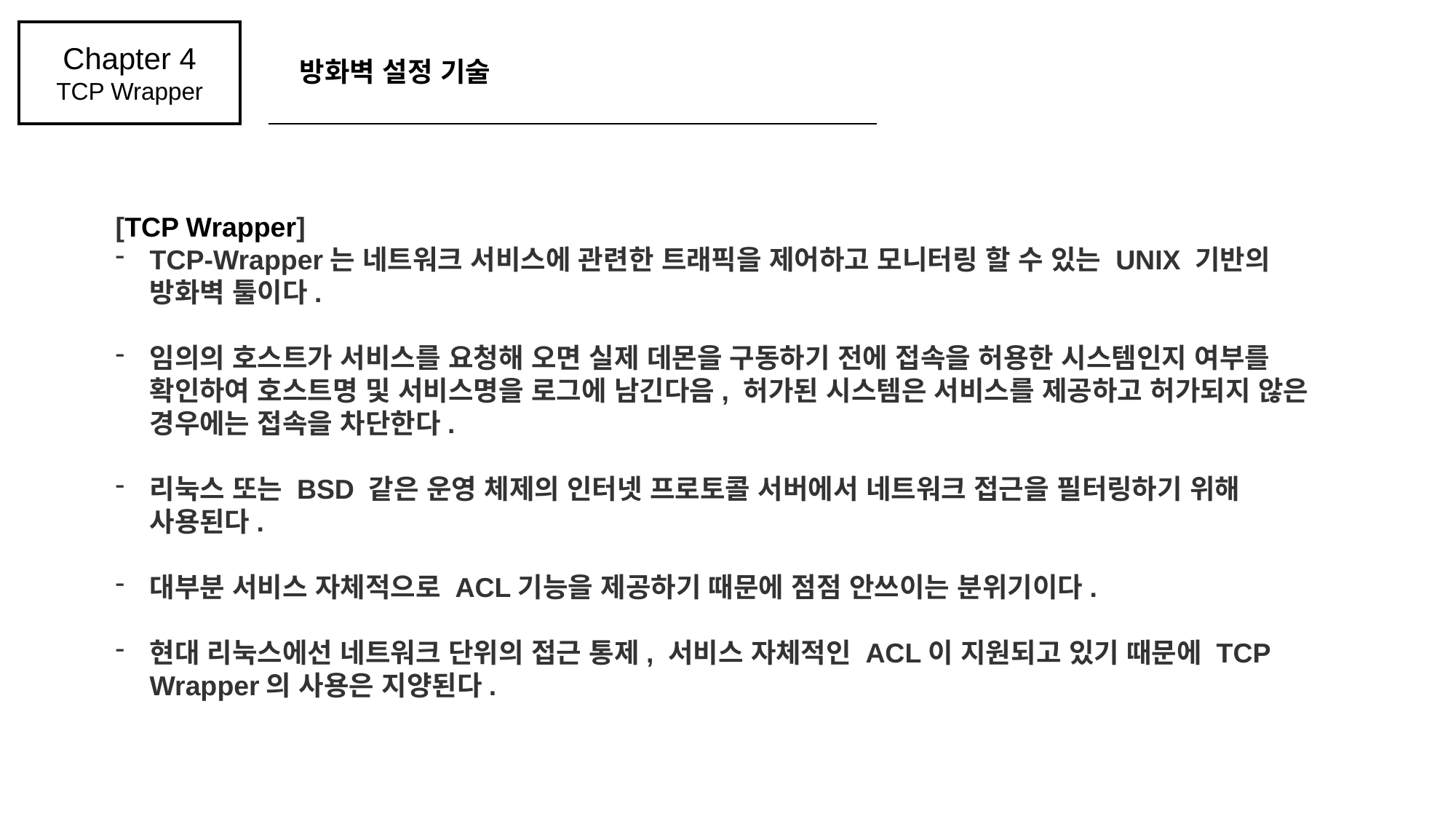

Chapter 4
TCP Wrapper
방화벽 설정 기술
[TCP Wrapper]
TCP-Wrapper는 네트워크 서비스에 관련한 트래픽을 제어하고 모니터링 할 수 있는 UNIX 기반의 방화벽 툴이다.

임의의 호스트가 서비스를 요청해 오면 실제 데몬을 구동하기 전에 접속을 허용한 시스템인지 여부를 확인하여 호스트명 및 서비스명을 로그에 남긴다음, 허가된 시스템은 서비스를 제공하고 허가되지 않은 경우에는 접속을 차단한다.

리눅스 또는 BSD 같은 운영 체제의 인터넷 프로토콜 서버에서 네트워크 접근을 필터링하기 위해 사용된다.

대부분 서비스 자체적으로 ACL기능을 제공하기 때문에 점점 안쓰이는 분위기이다.

현대 리눅스에선 네트워크 단위의 접근 통제, 서비스 자체적인 ACL이 지원되고 있기 때문에 TCP Wrapper의 사용은 지양된다.